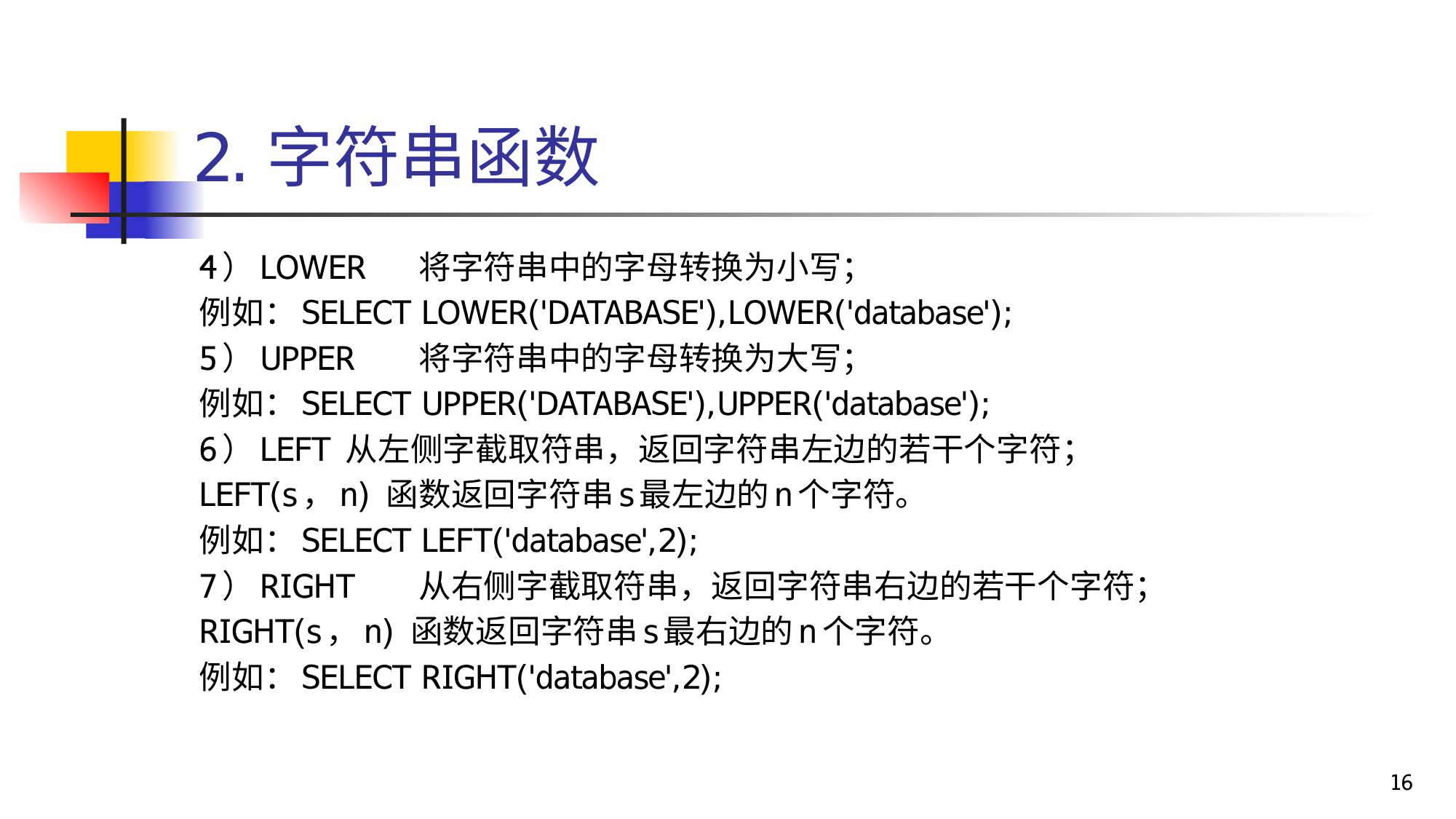

# 2.字符串函数
4）LOWER	将字符串中的字母转换为小写；
例如：SELECT LOWER('DATABASE'),LOWER('database');
5）UPPER	将字符串中的字母转换为大写；
例如：SELECT UPPER('DATABASE'),UPPER('database');
6）LEFT	从左侧字截取符串，返回字符串左边的若干个字符；
LEFT(s，n) 函数返回字符串s最左边的n个字符。
例如：SELECT LEFT('database',2);
7）RIGHT	从右侧字截取符串，返回字符串右边的若干个字符；
RIGHT(s，n) 函数返回字符串s最右边的n个字符。
例如：SELECT RIGHT('database',2);
16